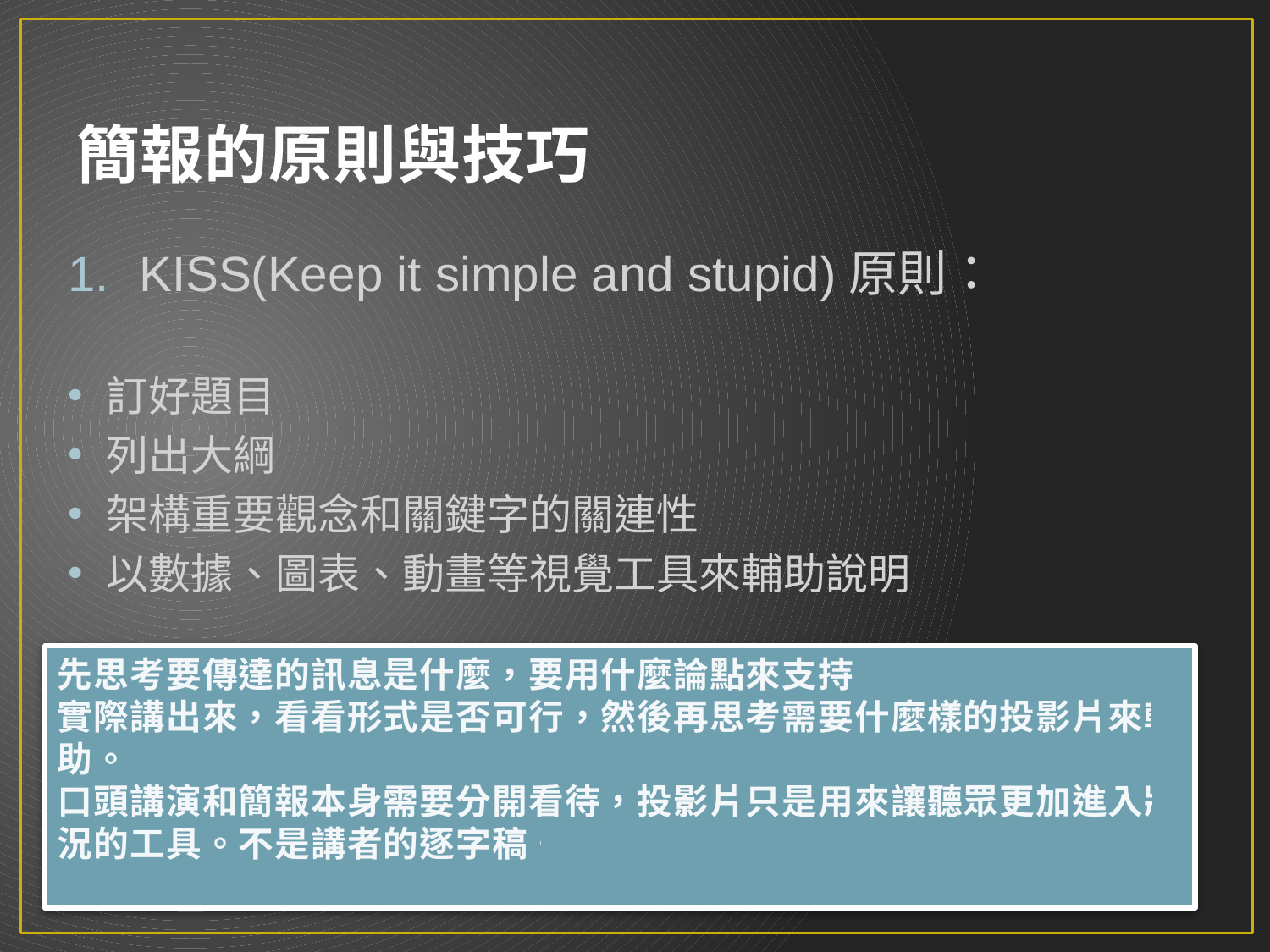

# 簡報的原則與技巧
KISS(Keep it simple and stupid)原則：

訂好題目
列出大綱
架構重要觀念和關鍵字的關連性
以數據、圖表、動畫等視覺工具來輔助說明
先思考要傳達的訊息是什麼，要用什麼論點來支持。
實際講出來，看看形式是否可行，然後再思考需要什麼樣的投影片來輔助。
口頭講演和簡報本身需要分開看待，投影片只是用來讓聽眾更加進入狀況的工具。不是講者的逐字稿。